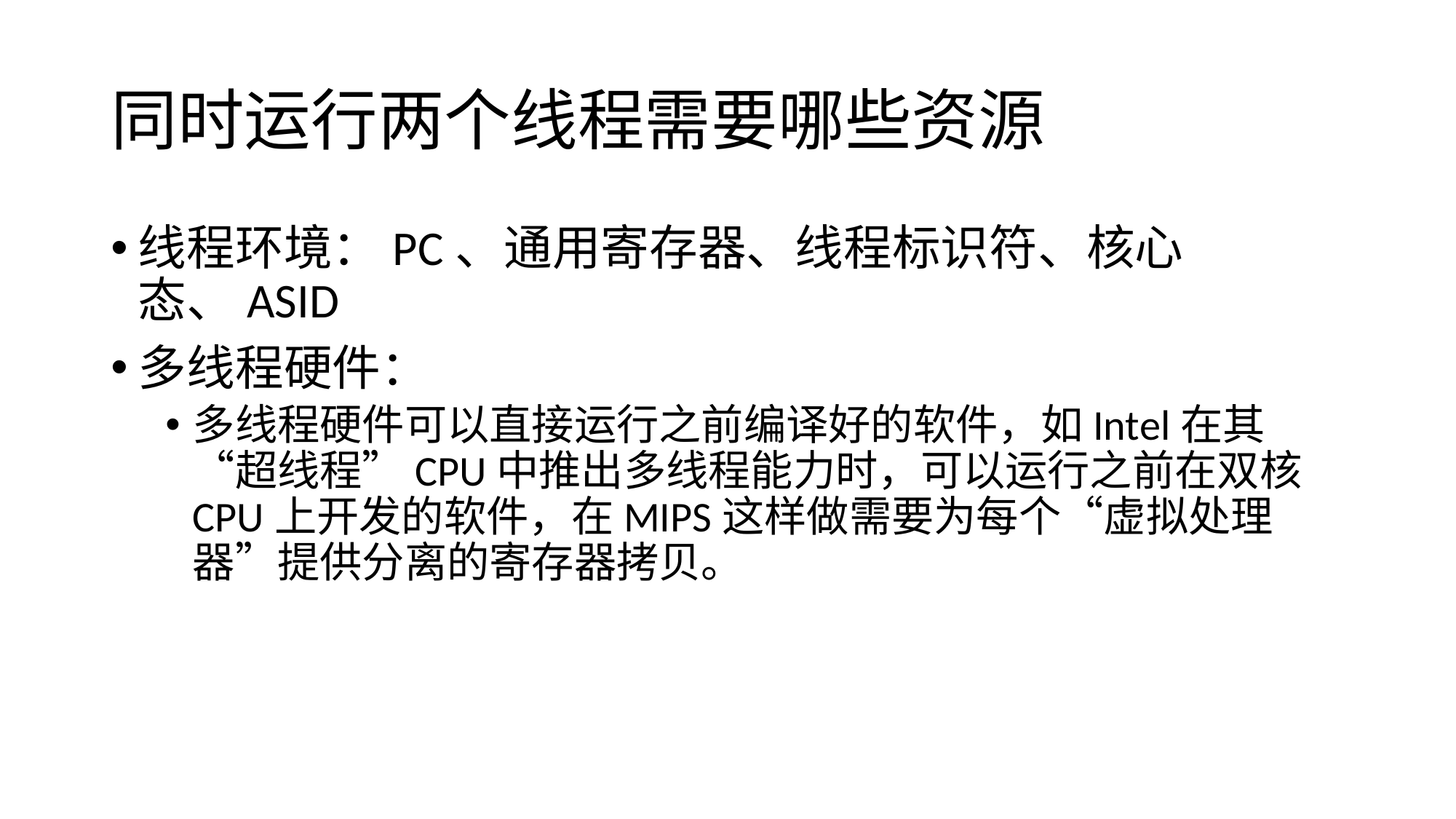

# 同时运行两个线程需要哪些资源
线程环境：PC、通用寄存器、线程标识符、核心态、ASID
多线程硬件：
多线程硬件可以直接运行之前编译好的软件，如Intel在其“超线程”CPU中推出多线程能力时，可以运行之前在双核CPU上开发的软件，在MIPS这样做需要为每个“虚拟处理器”提供分离的寄存器拷贝。